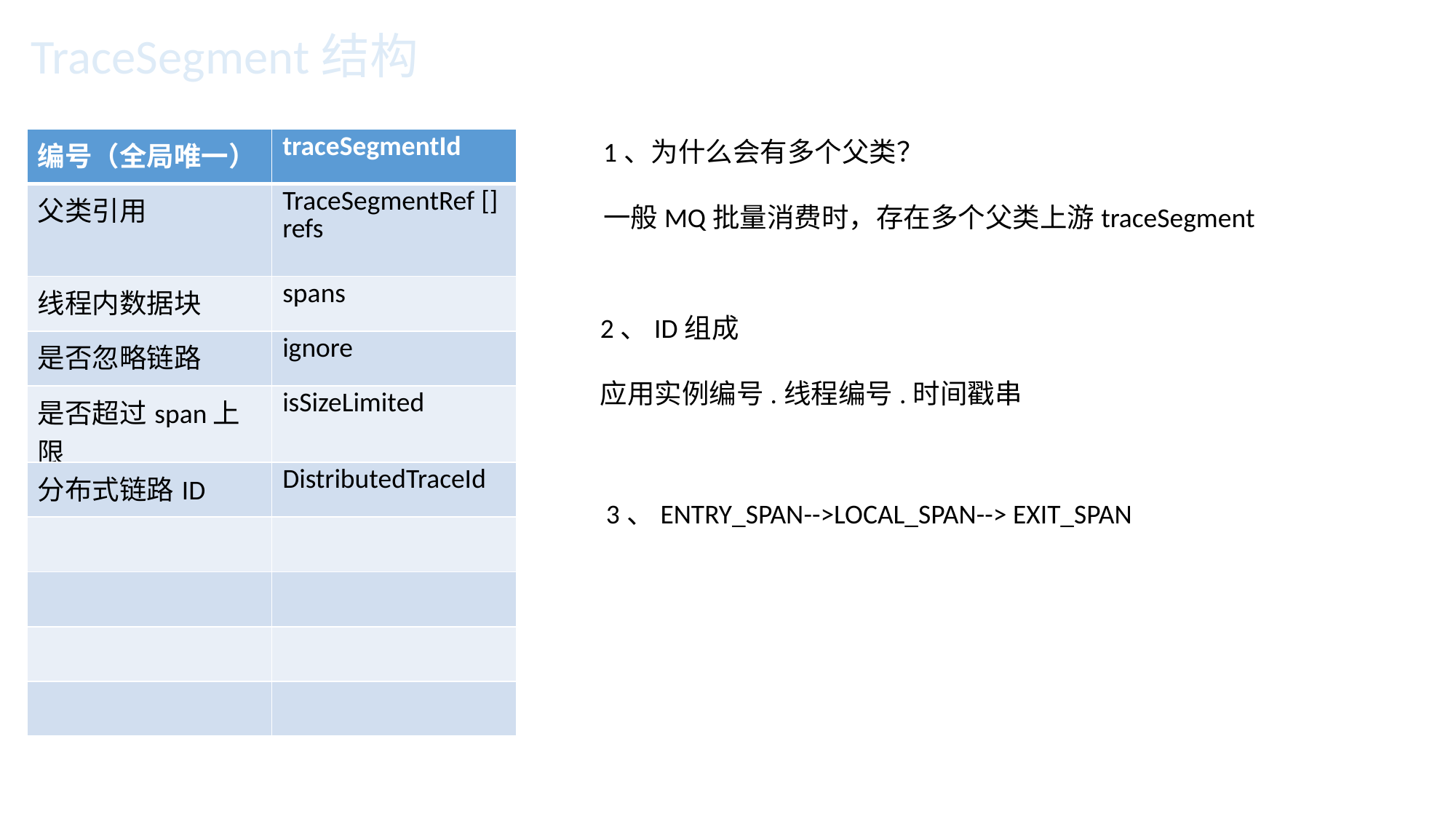

TraceSegment结构
1、为什么会有多个父类？

一般MQ批量消费时，存在多个父类上游traceSegment
| 编号（全局唯一） | traceSegmentId |
| --- | --- |
| 父类引用 | TraceSegmentRef [] refs |
| 线程内数据块 | spans |
| 是否忽略链路 | ignore |
| 是否超过span上限 | isSizeLimited |
| 分布式链路ID | DistributedTraceId |
|  |  |
|  |  |
|  |  |
|  |  |
2、ID组成

应用实例编号.线程编号.时间戳串
3、ENTRY_SPAN-->LOCAL_SPAN--> EXIT_SPAN